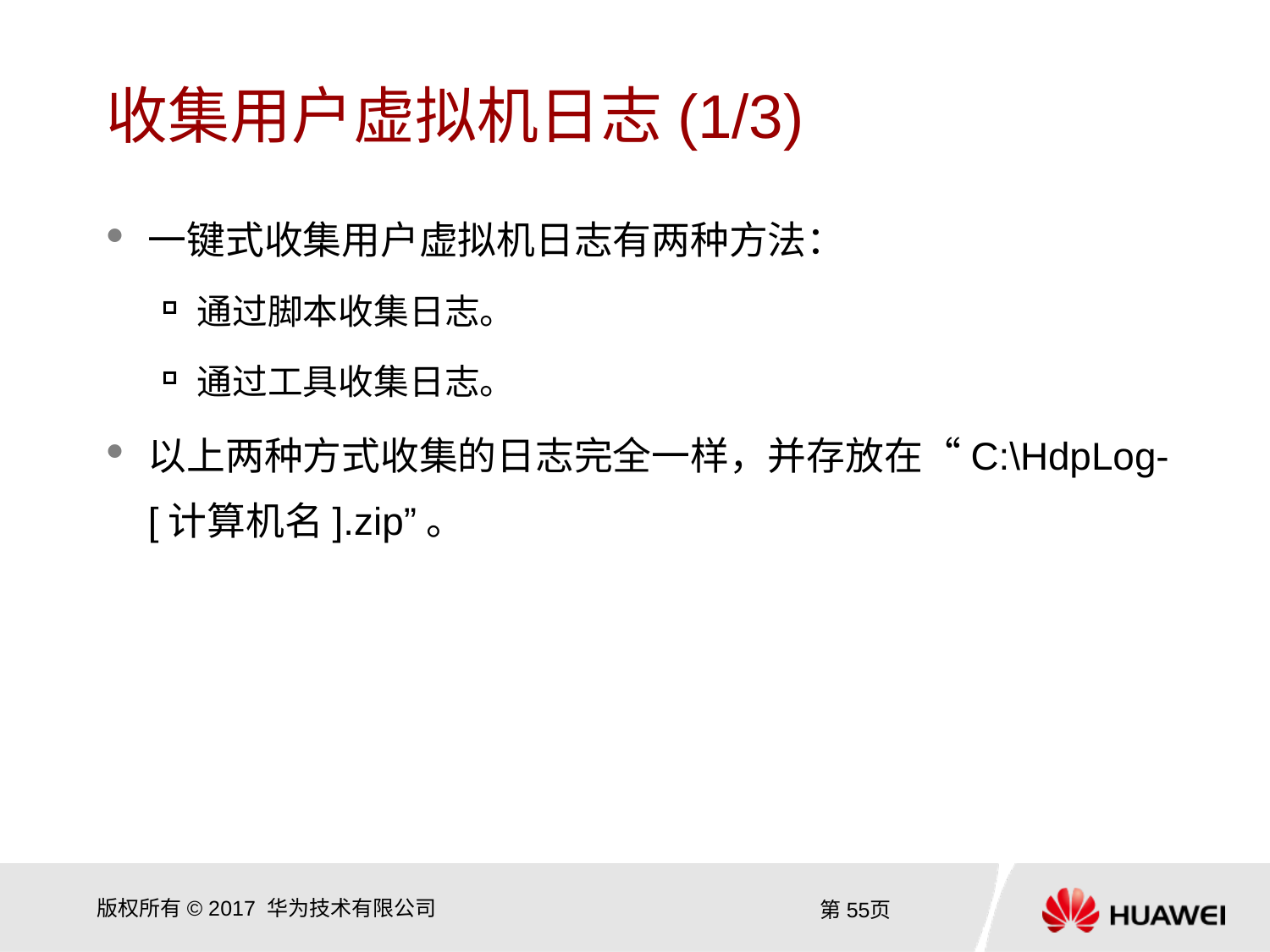

# 收集用户虚拟机日志(1/3)
一键式收集用户虚拟机日志有两种方法：
通过脚本收集日志。
通过工具收集日志。
以上两种方式收集的日志完全一样，并存放在“C:\HdpLog-[计算机名].zip”。